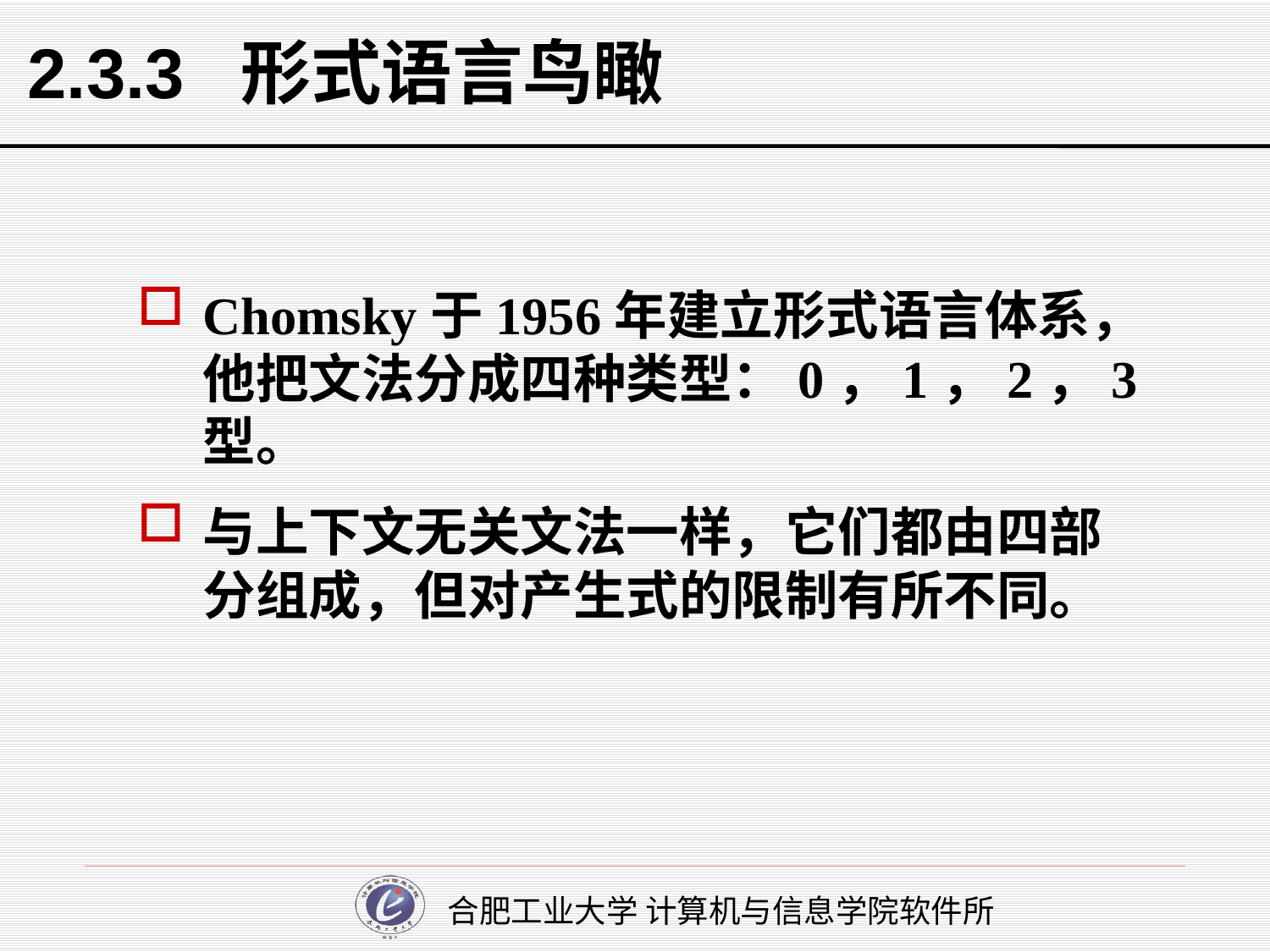

# 2.3.3  形式语言鸟瞰

Chomsky于1956年建立形式语言体系，他把文法分成四种类型：0，1，2，3型。
与上下文无关文法一样，它们都由四部分组成，但对产生式的限制有所不同。
68